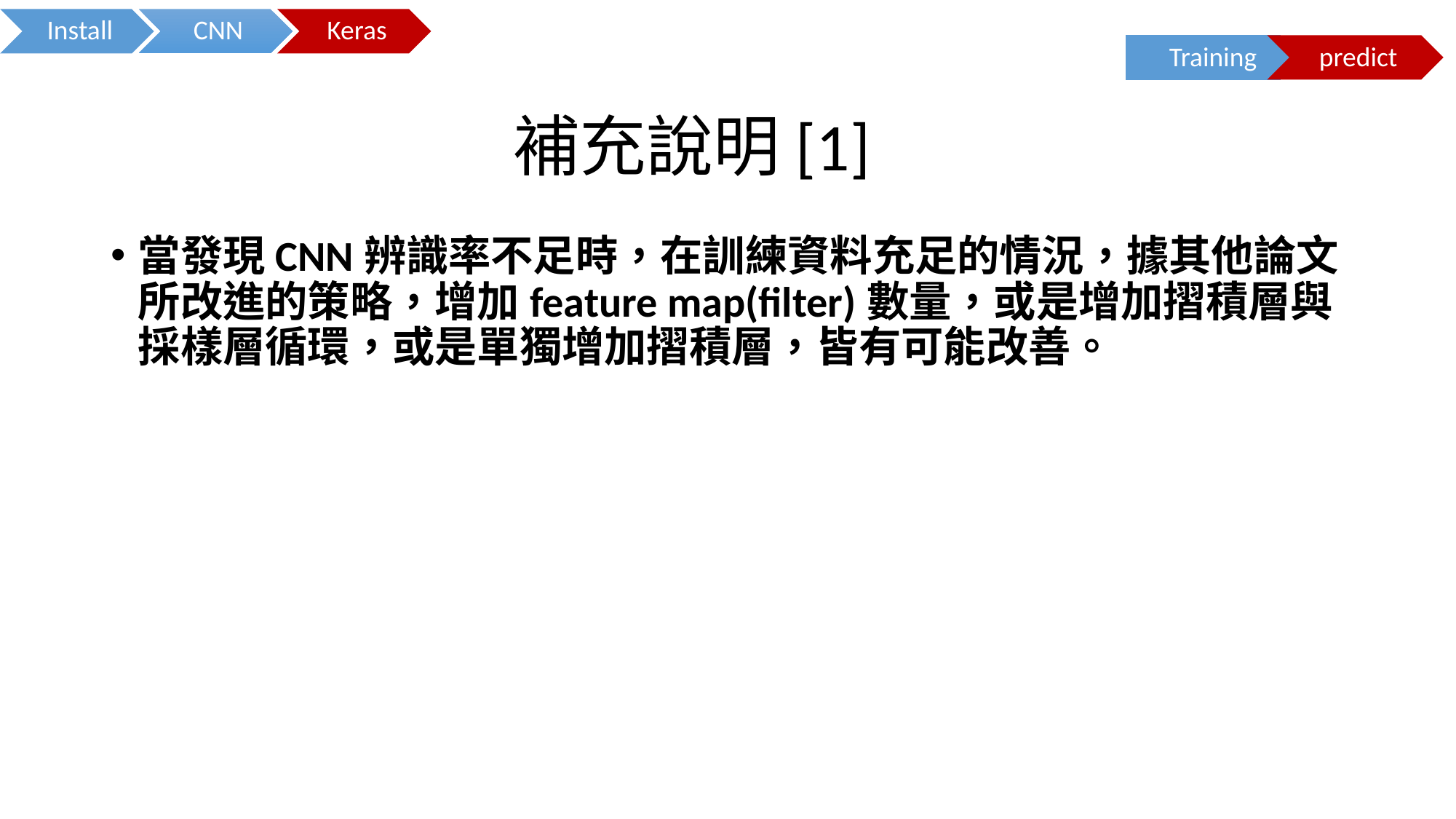

Install
CNN
Keras
Training
predict
補充說明[1]
當發現CNN辨識率不足時，在訓練資料充足的情況，據其他論文所改進的策略，增加feature map(filter)數量，或是增加摺積層與採樣層循環，或是單獨增加摺積層，皆有可能改善。